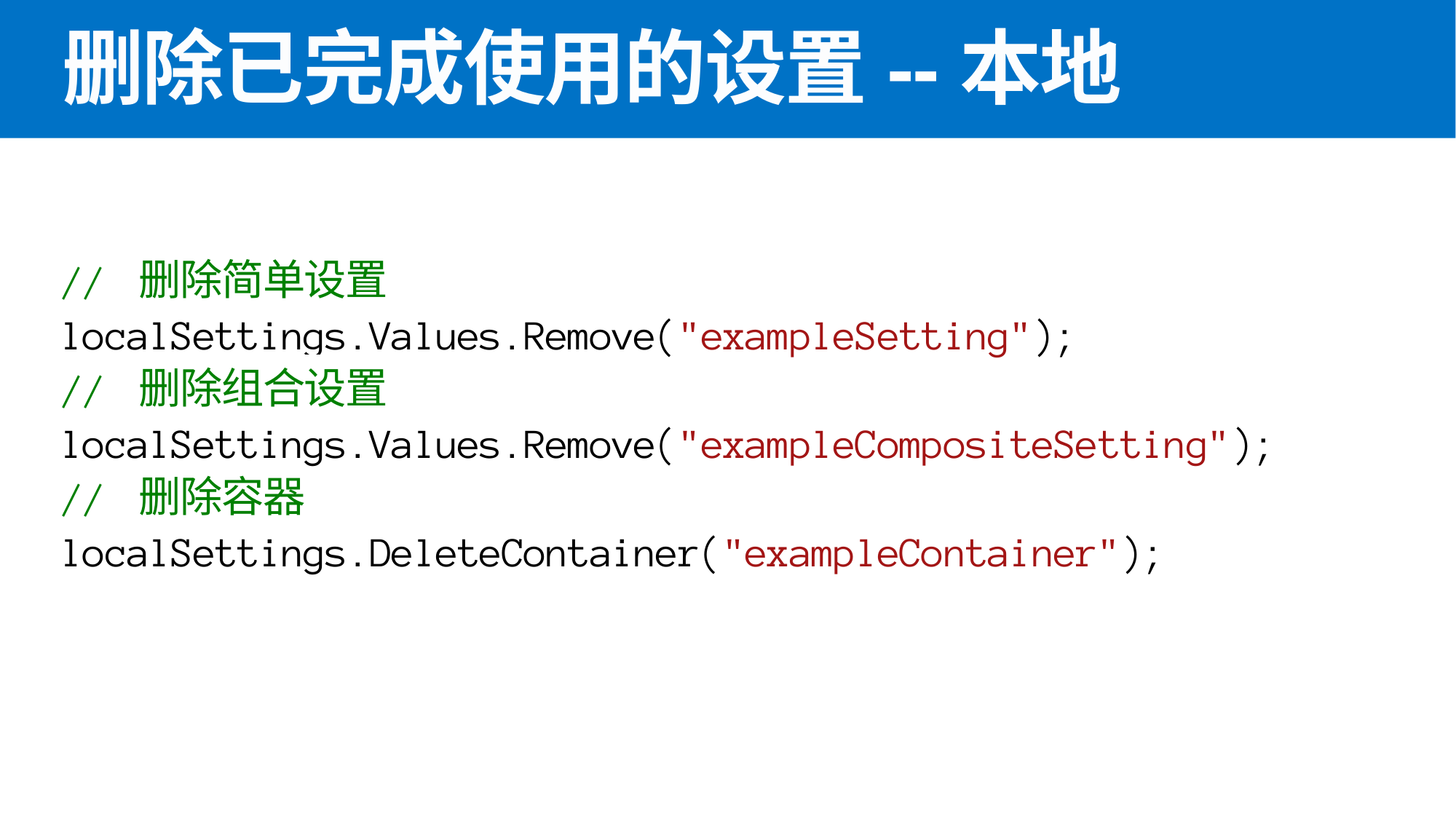

# 删除已完成使用的设置--本地
// 删除简单设置
localSettings.Values.Remove("exampleSetting");
// 删除组合设置
localSettings.Values.Remove("exampleCompositeSetting");
// 删除容器
localSettings.DeleteContainer("exampleContainer");